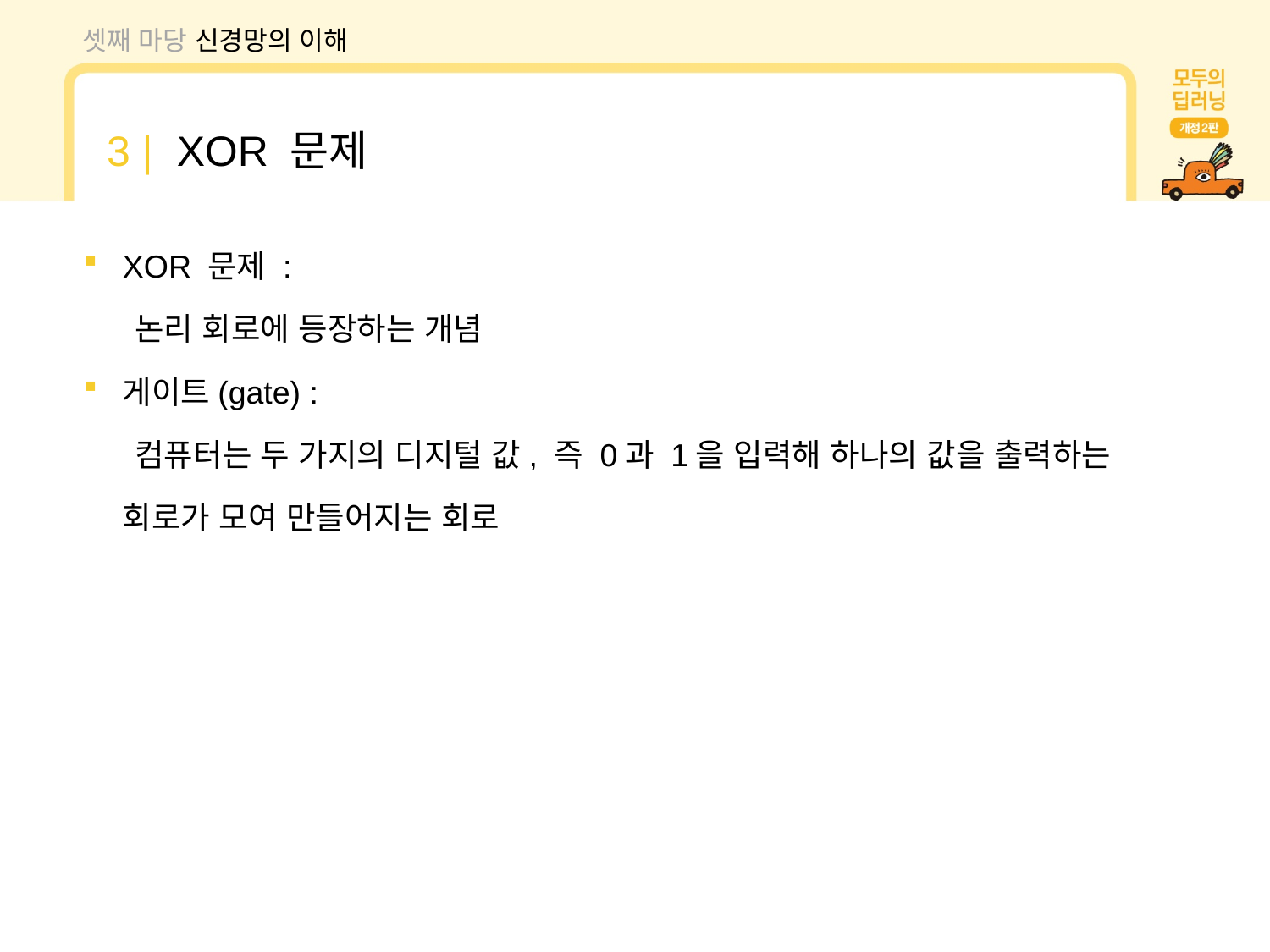

셋째 마당 신경망의 이해
3 |  XOR 문제
XOR 문제 :
     논리 회로에 등장하는 개념
게이트(gate) :
     컴퓨터는 두 가지의 디지털 값, 즉 0과 1을 입력해 하나의 값을 출력하는 회로가 모여 만들어지는 회로